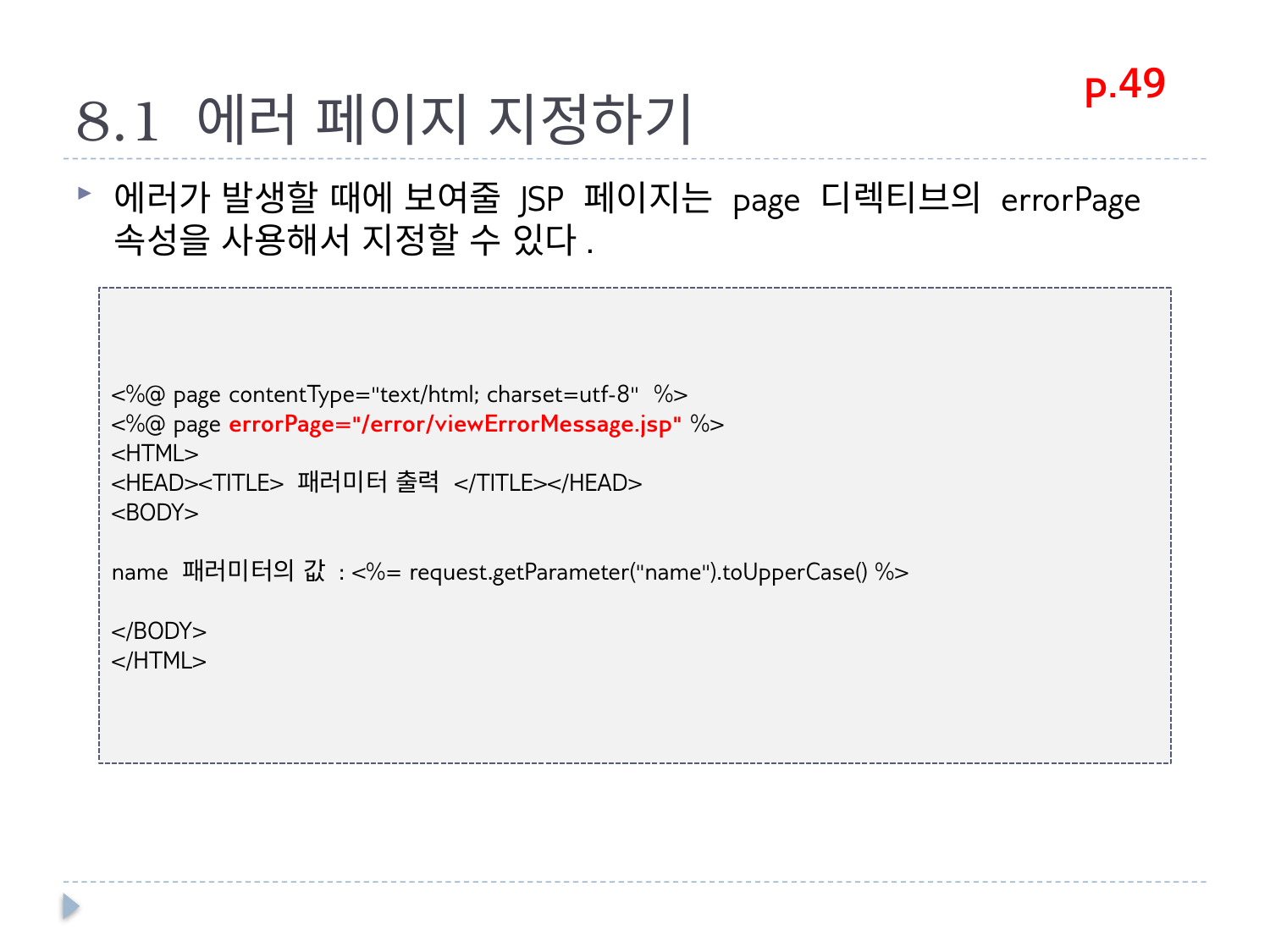

# 8.1 에러 페이지 지정하기
p.49
에러가 발생할 때에 보여줄 JSP 페이지는 page 디렉티브의 errorPage 속성을 사용해서 지정할 수 있다.
<%@ page contentType="text/html; charset=utf-8"  %>
<%@ page errorPage="/error/viewErrorMessage.jsp" %>
<HTML>
<HEAD><TITLE> 패러미터 출력 </TITLE></HEAD>
<BODY>

name 패러미터의 값 : <%= request.getParameter("name").toUpperCase() %>

</BODY>
</HTML>